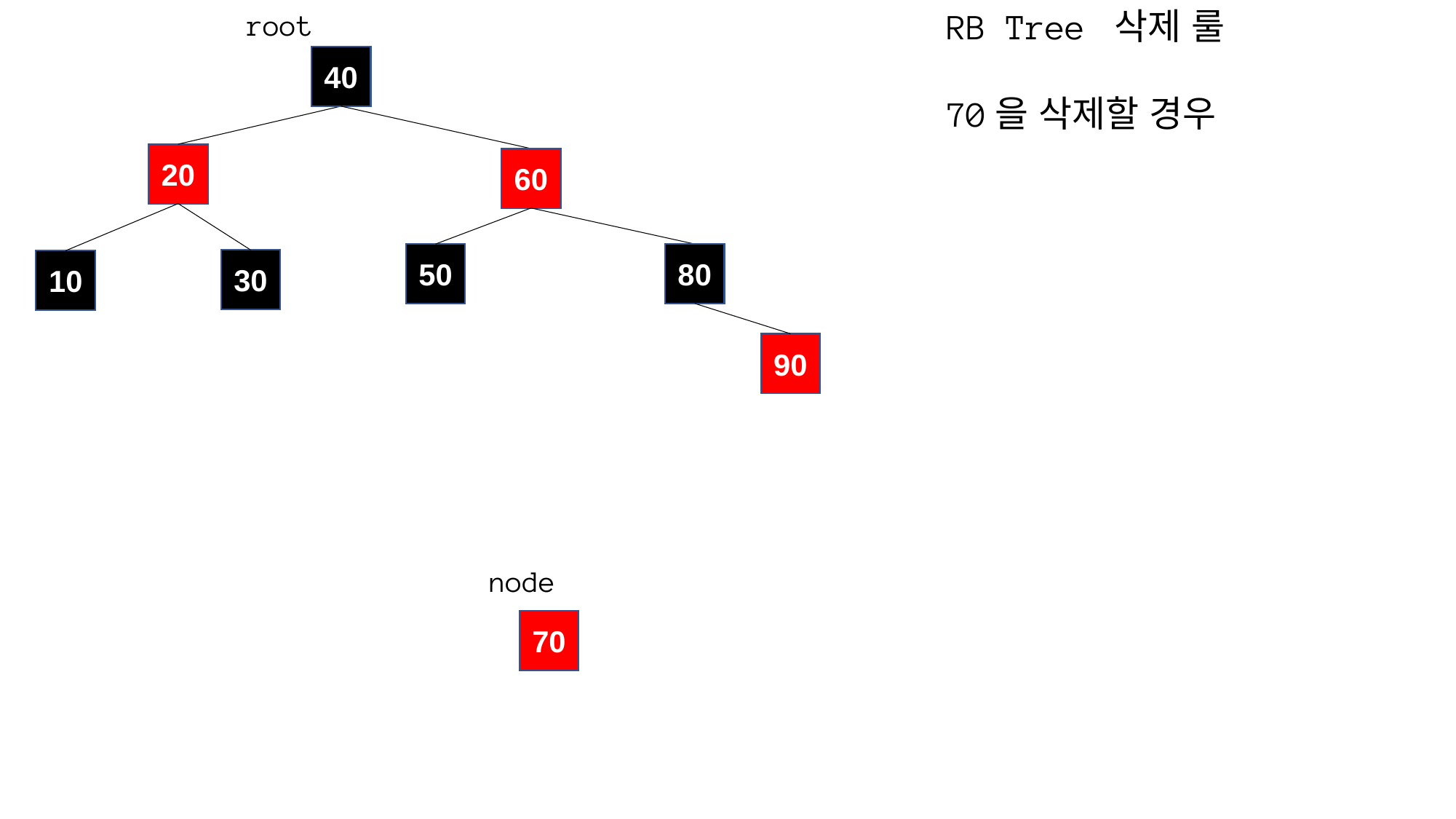

root
RB Tree 삭제 룰

70을 삭제할 경우
40
20
60
50
80
30
10
90
node
70